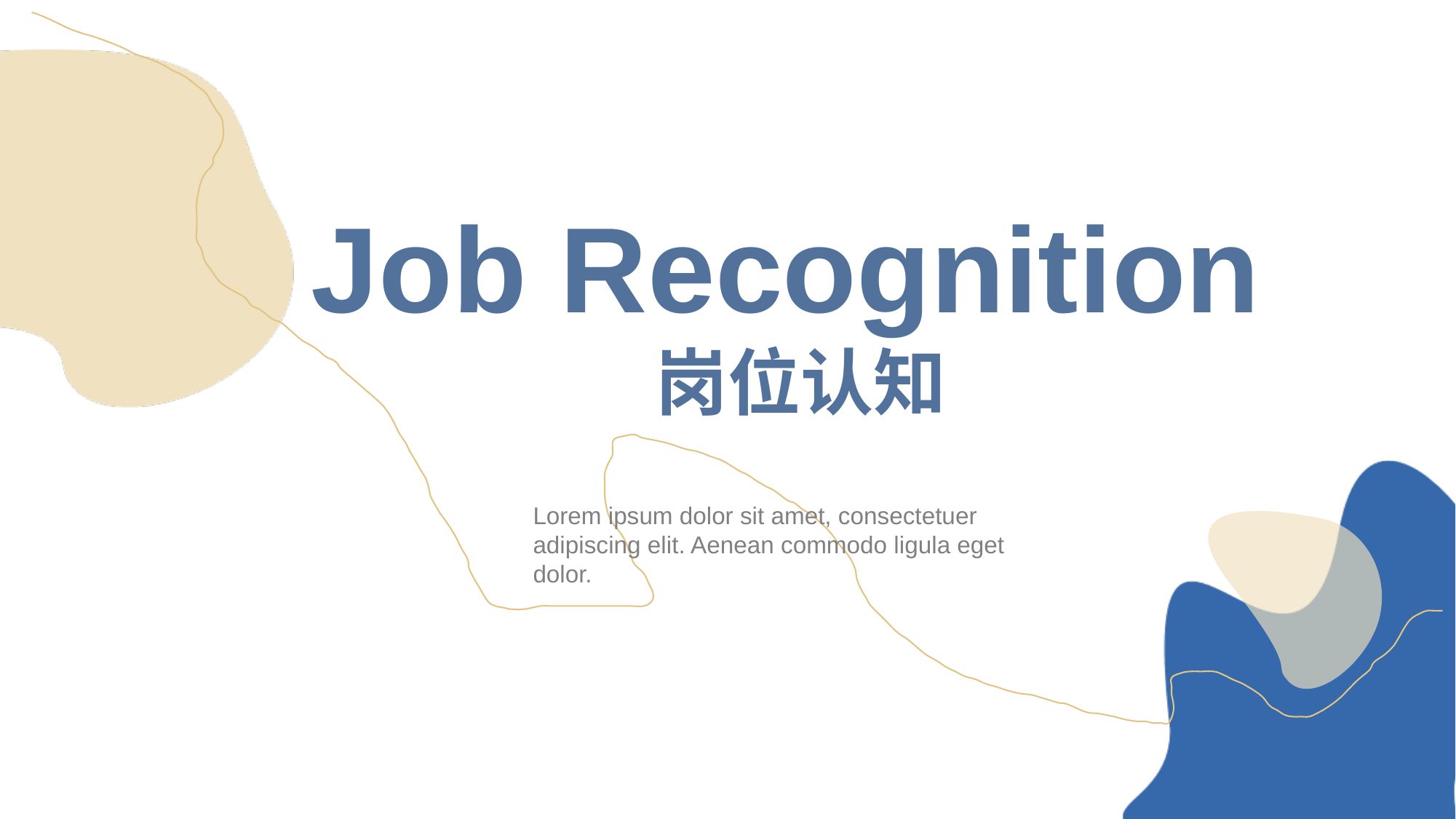

Job Recognition岗位认知
Lorem ipsum dolor sit amet, consectetuer adipiscing elit. Aenean commodo ligula eget dolor.